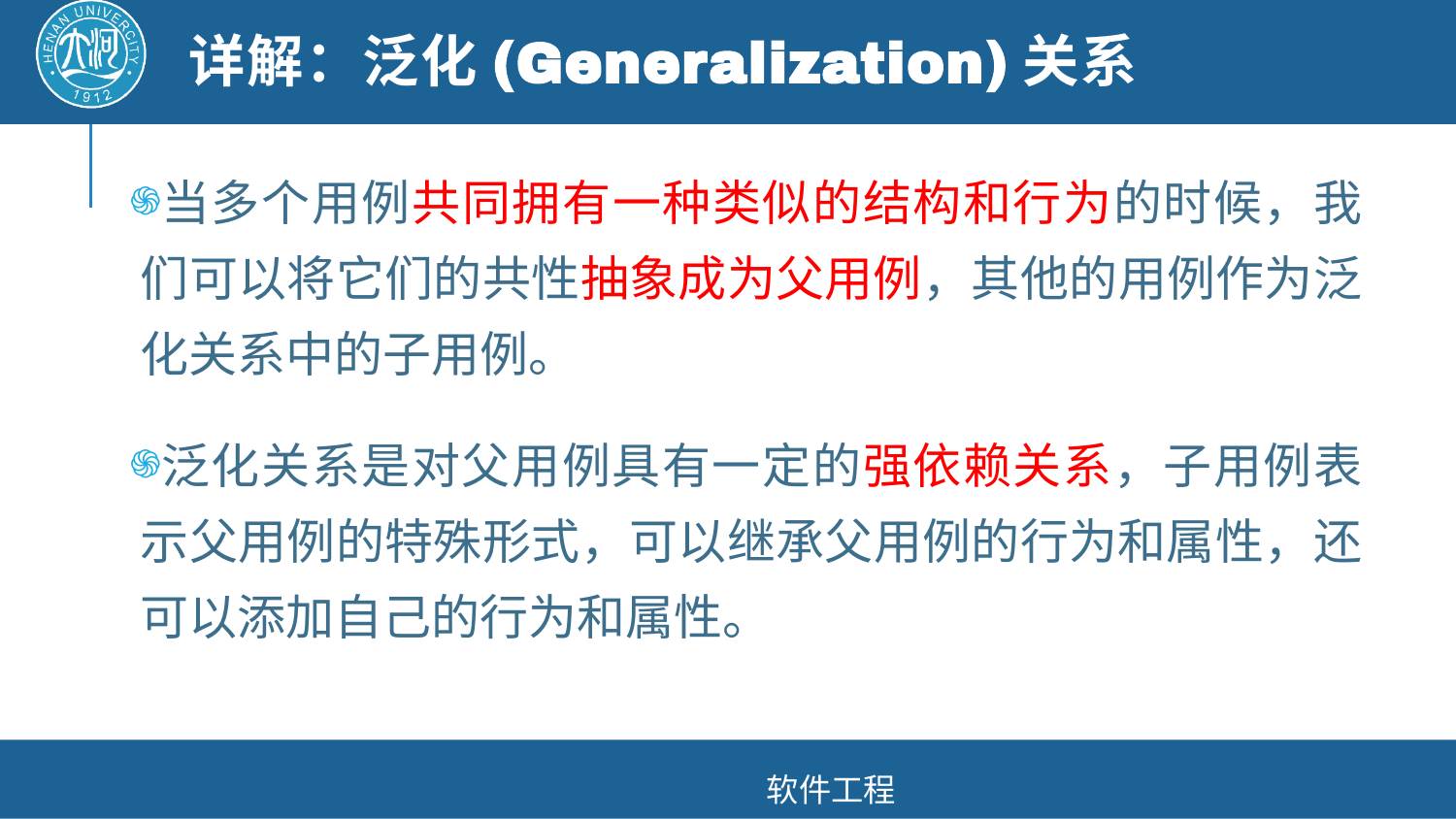

# 详解：泛化(Generalization)关系
当多个用例共同拥有一种类似的结构和行为的时候，我们可以将它们的共性抽象成为父用例，其他的用例作为泛化关系中的子用例。
泛化关系是对父用例具有一定的强依赖关系，子用例表示父用例的特殊形式，可以继承父用例的行为和属性，还可以添加自己的行为和属性。

软件工程
23